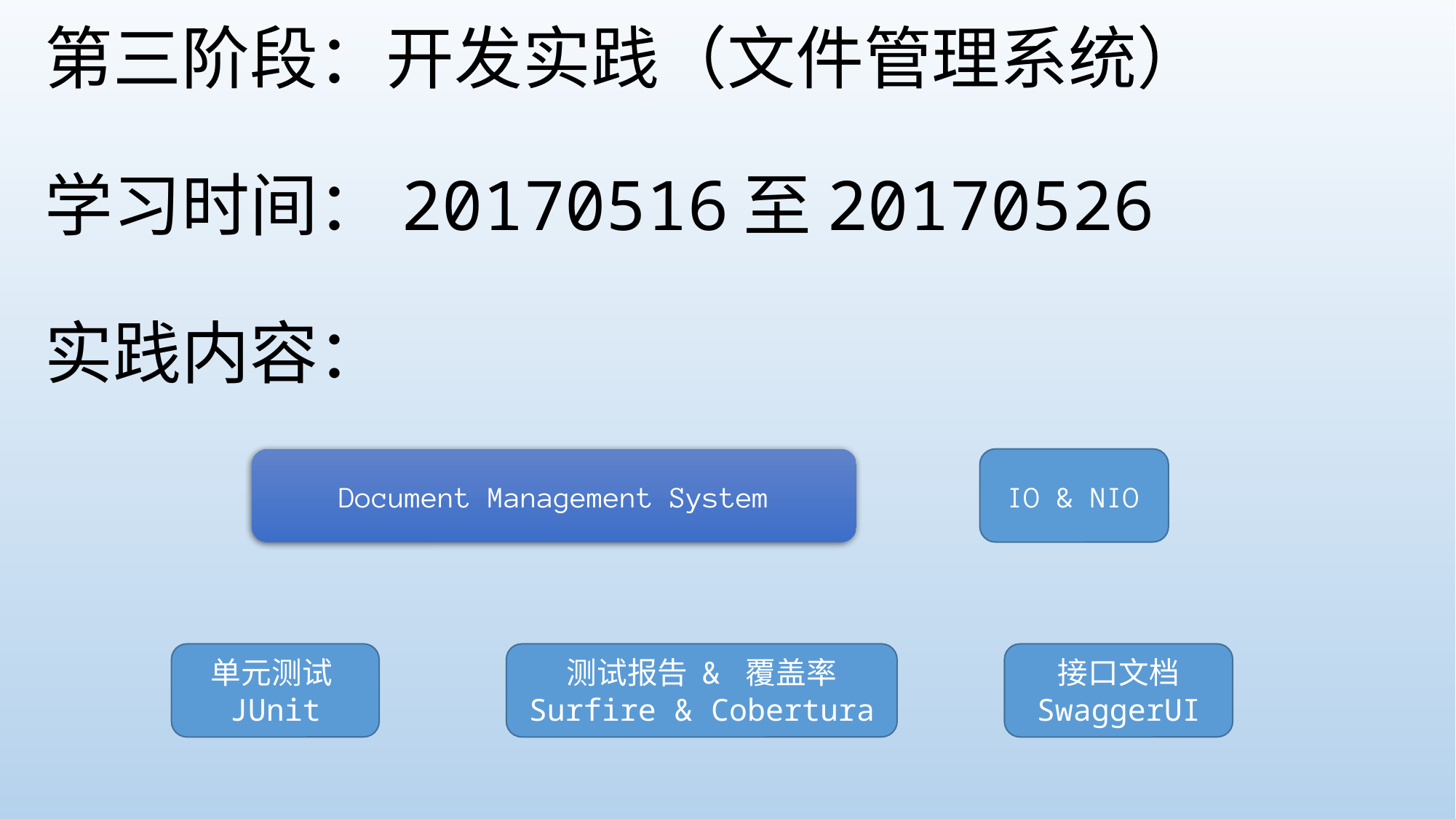

# 第三阶段：开发实践（文件管理系统） 学习时间：20170516至20170526 实践内容：
Document Management System
IO & NIO
单元测试JUnit
测试报告 & 覆盖率
Surfire & Cobertura
接口文档
SwaggerUI